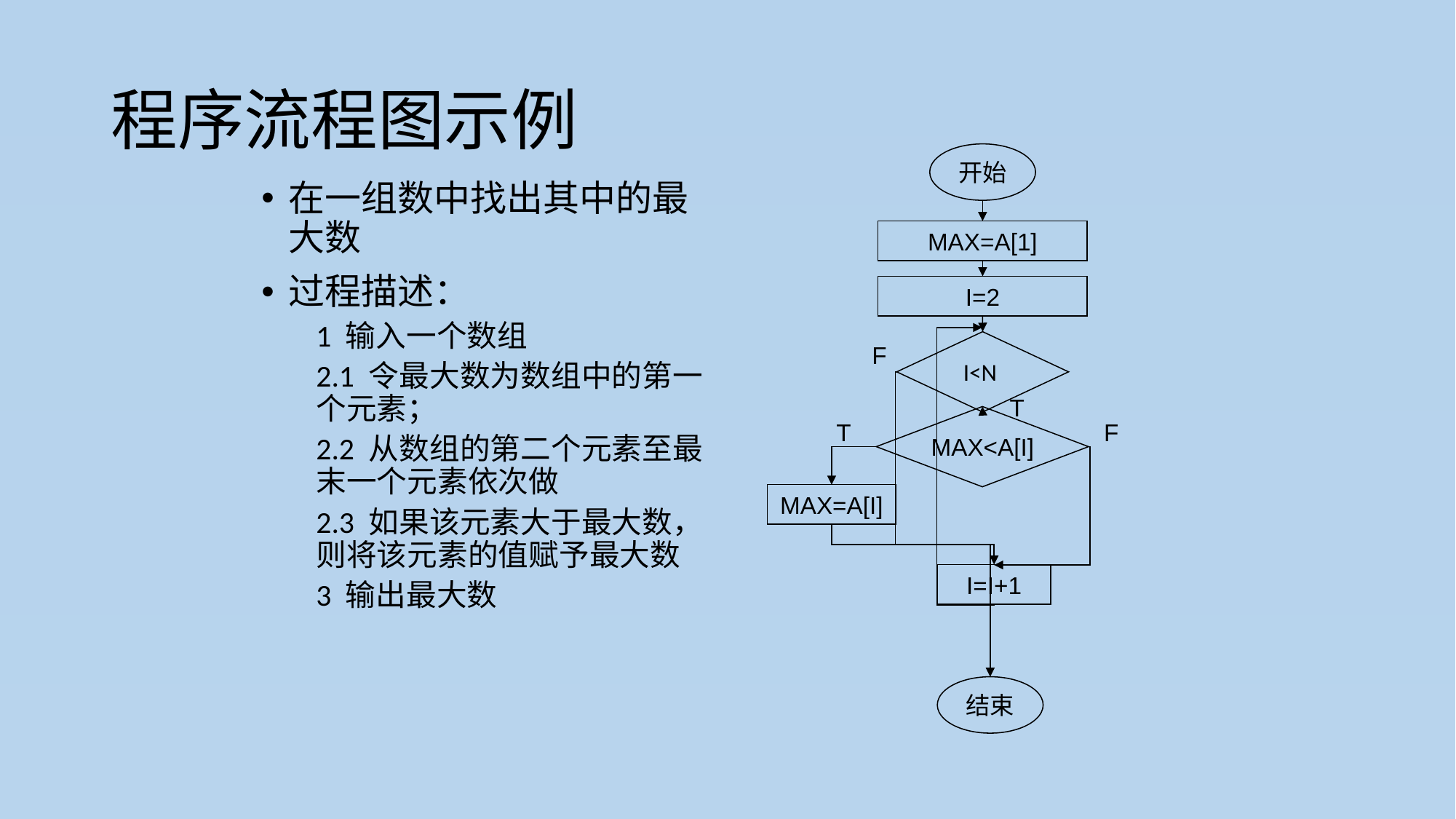

# 程序流程图示例
开始
MAX=A[1]
I=2

I<N
F
T

T
F
MAX<A[I]
MAX=A[I]
I=I+1
结束
在一组数中找出其中的最大数
过程描述：
1 输入一个数组
2.1 令最大数为数组中的第一个元素；
2.2 从数组的第二个元素至最末一个元素依次做
2.3 如果该元素大于最大数，则将该元素的值赋予最大数
3 输出最大数